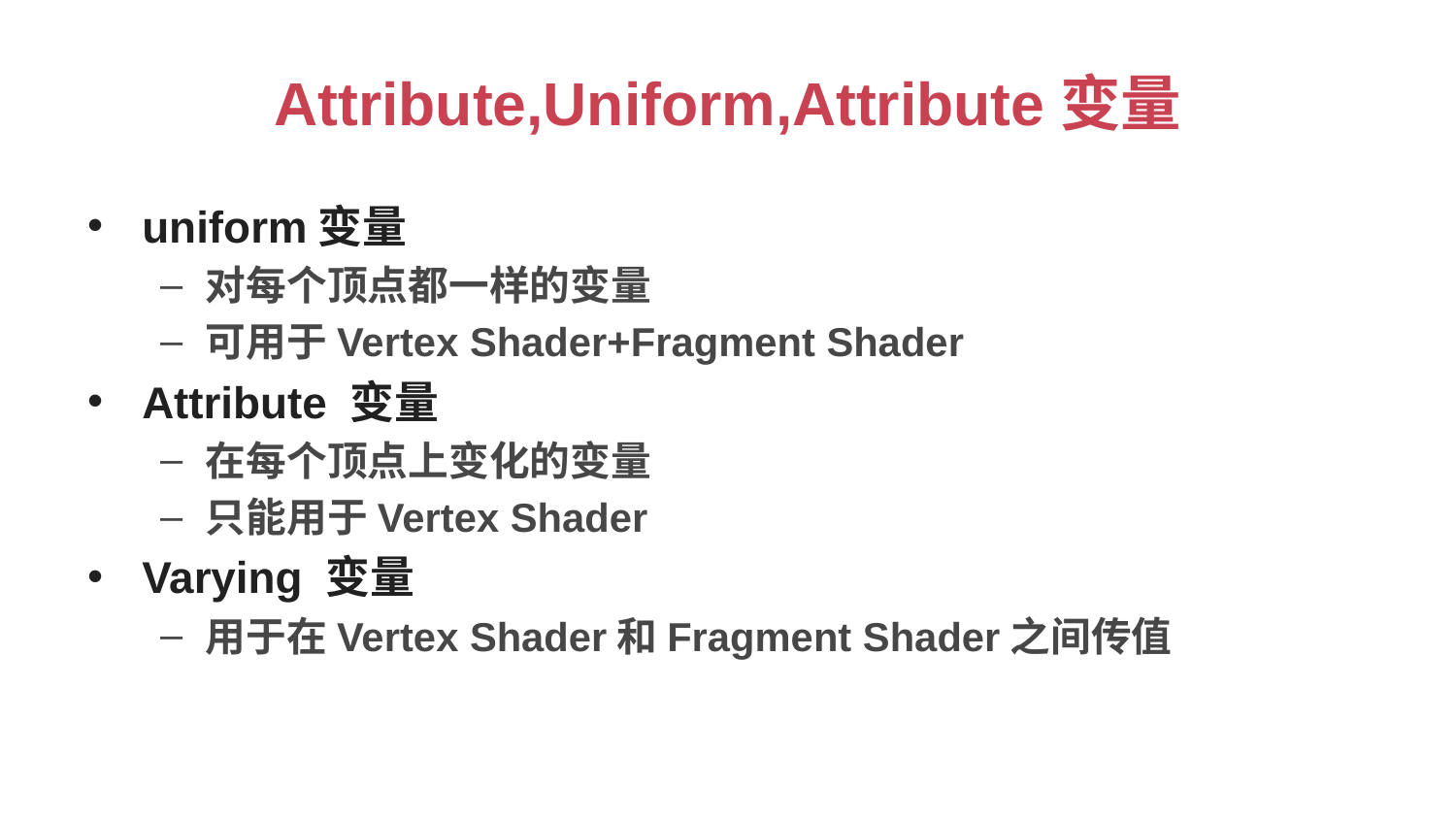

# Attribute,Uniform,Attribute变量
uniform变量
对每个顶点都一样的变量
可用于Vertex Shader+Fragment Shader
Attribute 变量
在每个顶点上变化的变量
只能用于Vertex Shader
Varying 变量
用于在Vertex Shader和Fragment Shader之间传值